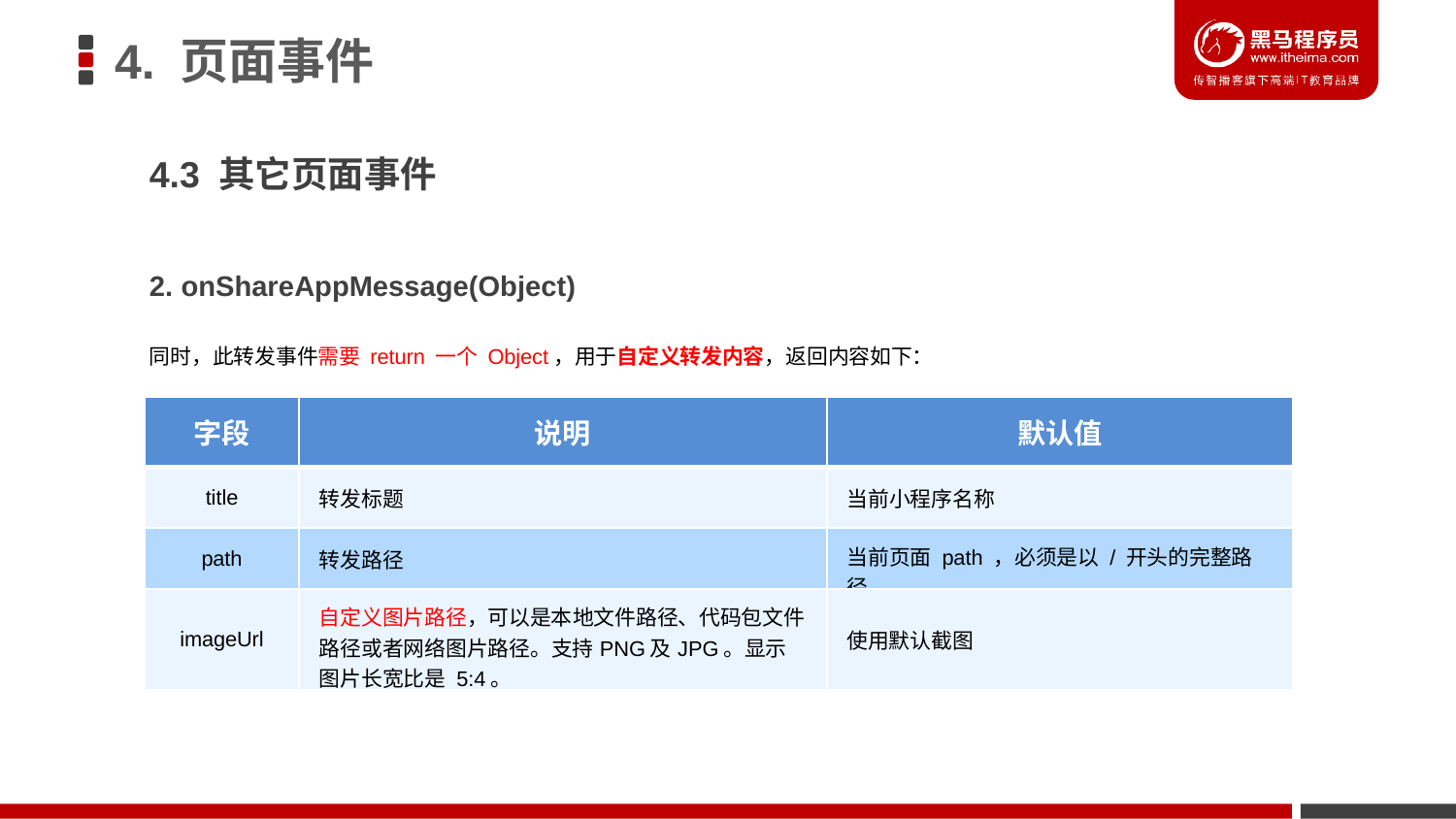

# 4. 页面事件
4.3 其它页面事件
2. onShareAppMessage(Object)
同时，此转发事件需要 return 一个 Object，用于自定义转发内容，返回内容如下：
| 字段 | 说明 | 默认值 |
| --- | --- | --- |
| title | 转发标题 | 当前小程序名称 |
| path | 转发路径 | 当前页面 path ，必须是以 / 开头的完整路径 |
| imageUrl | 自定义图片路径，可以是本地文件路径、代码包文件路径或者网络图片路径。支持PNG及JPG。显示图片长宽比是 5:4。 | 使用默认截图 |